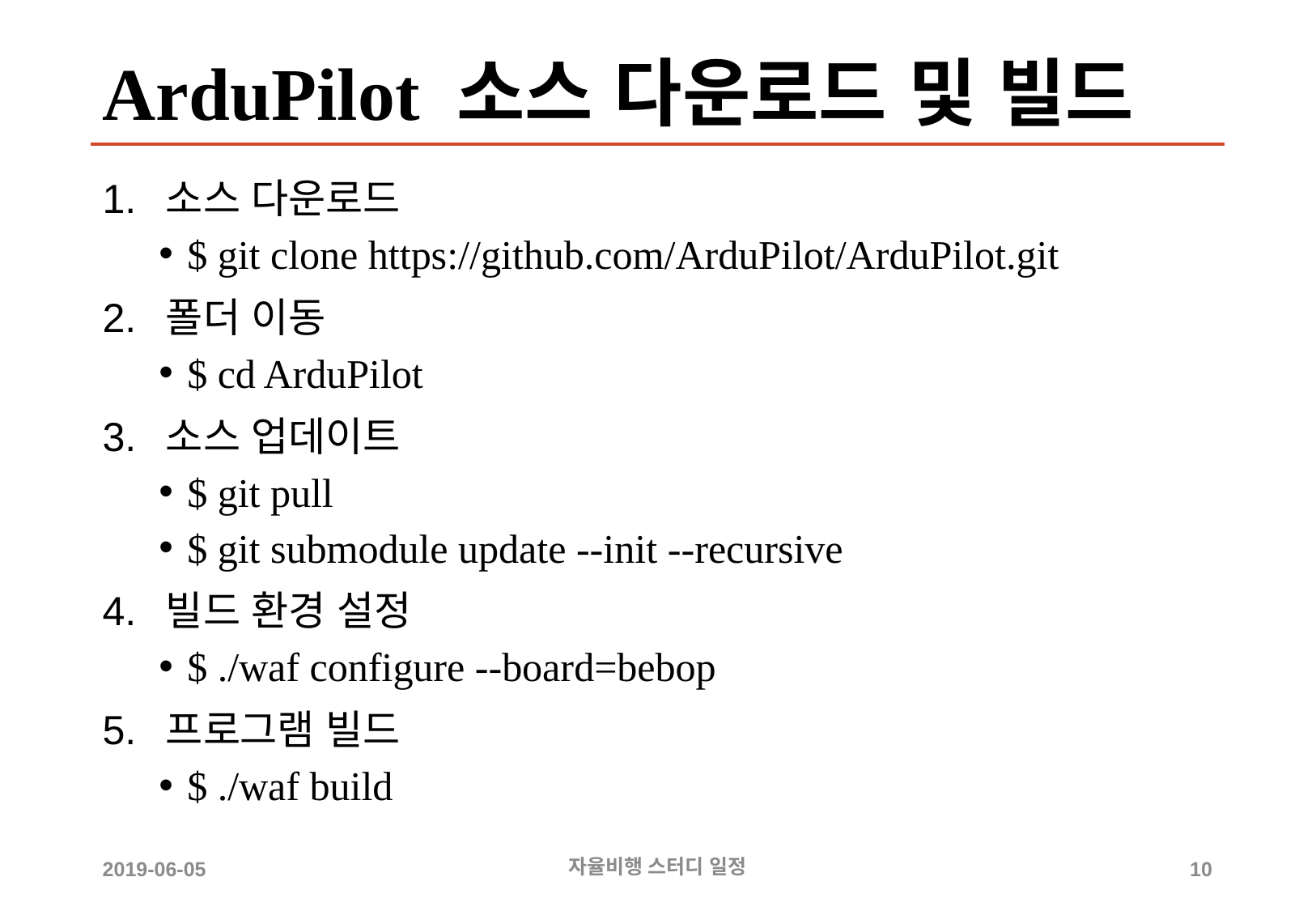

# ArduPilot 소스 다운로드 및 빌드
소스 다운로드
$ git clone https://github.com/ArduPilot/ArduPilot.git
폴더 이동
$ cd ArduPilot
소스 업데이트
$ git pull
$ git submodule update --init --recursive
빌드 환경 설정
$ ./waf configure --board=bebop
프로그램 빌드
$ ./waf build
2019-06-05
자율비행 스터디 일정
10